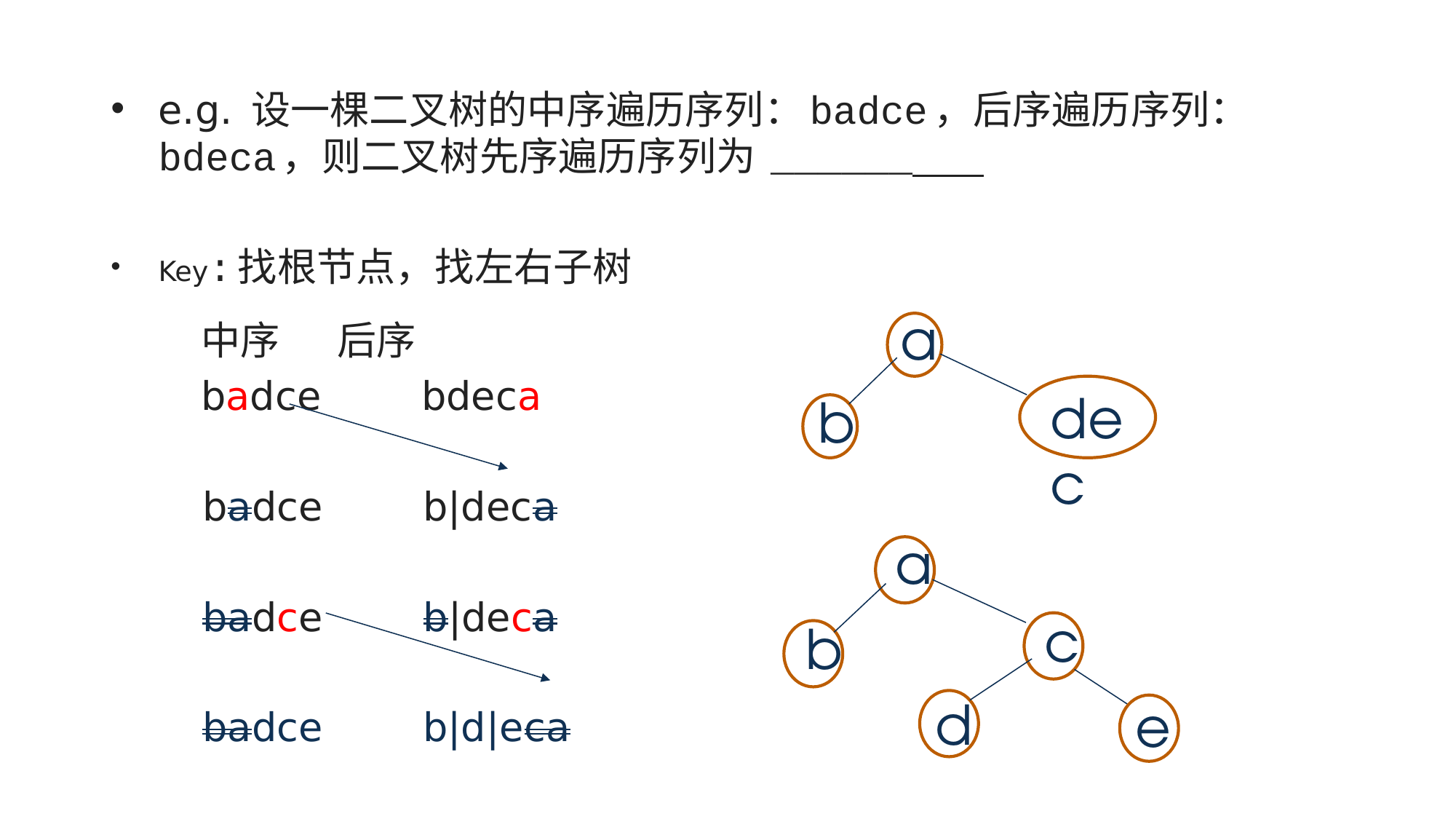

e.g. 设一棵二叉树的中序遍历序列：badce，后序遍历序列：bdeca，则二叉树先序遍历序列为 ______

Key:找根节点，找左右子树

	  中序	   后序
	 badce        bdeca

	  badce        b|deca

	  badce        b|deca

	  badce        b|d|eca
a

dec
b
a

c
b
d
e